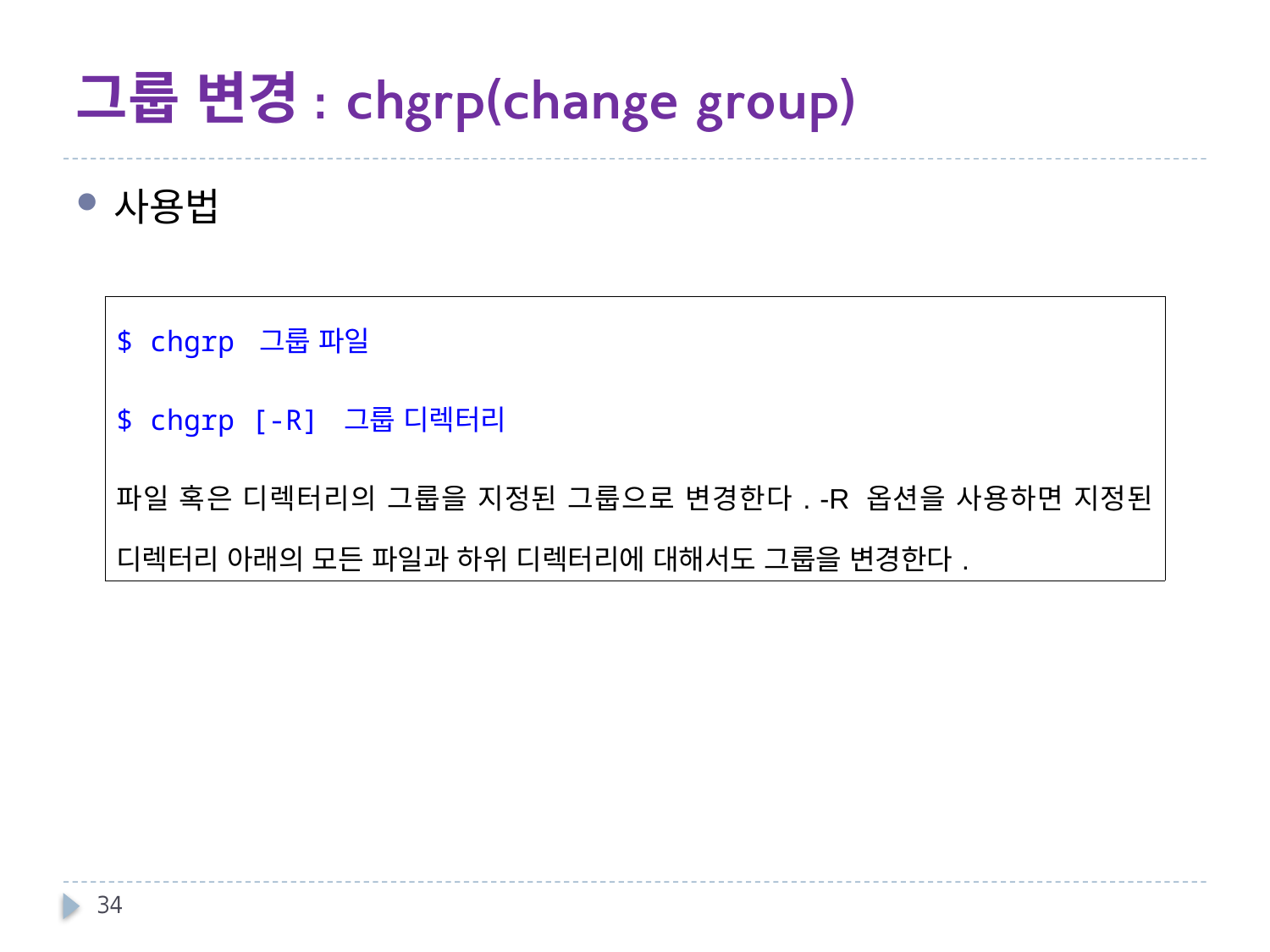

# 그룹 변경: chgrp(change group)
사용법
| $ chgrp 그룹 파일 $ chgrp [-R] 그룹 디렉터리 파일 혹은 디렉터리의 그룹을 지정된 그룹으로 변경한다. -R 옵션을 사용하면 지정된 디렉터리 아래의 모든 파일과 하위 디렉터리에 대해서도 그룹을 변경한다. |
| --- |
34